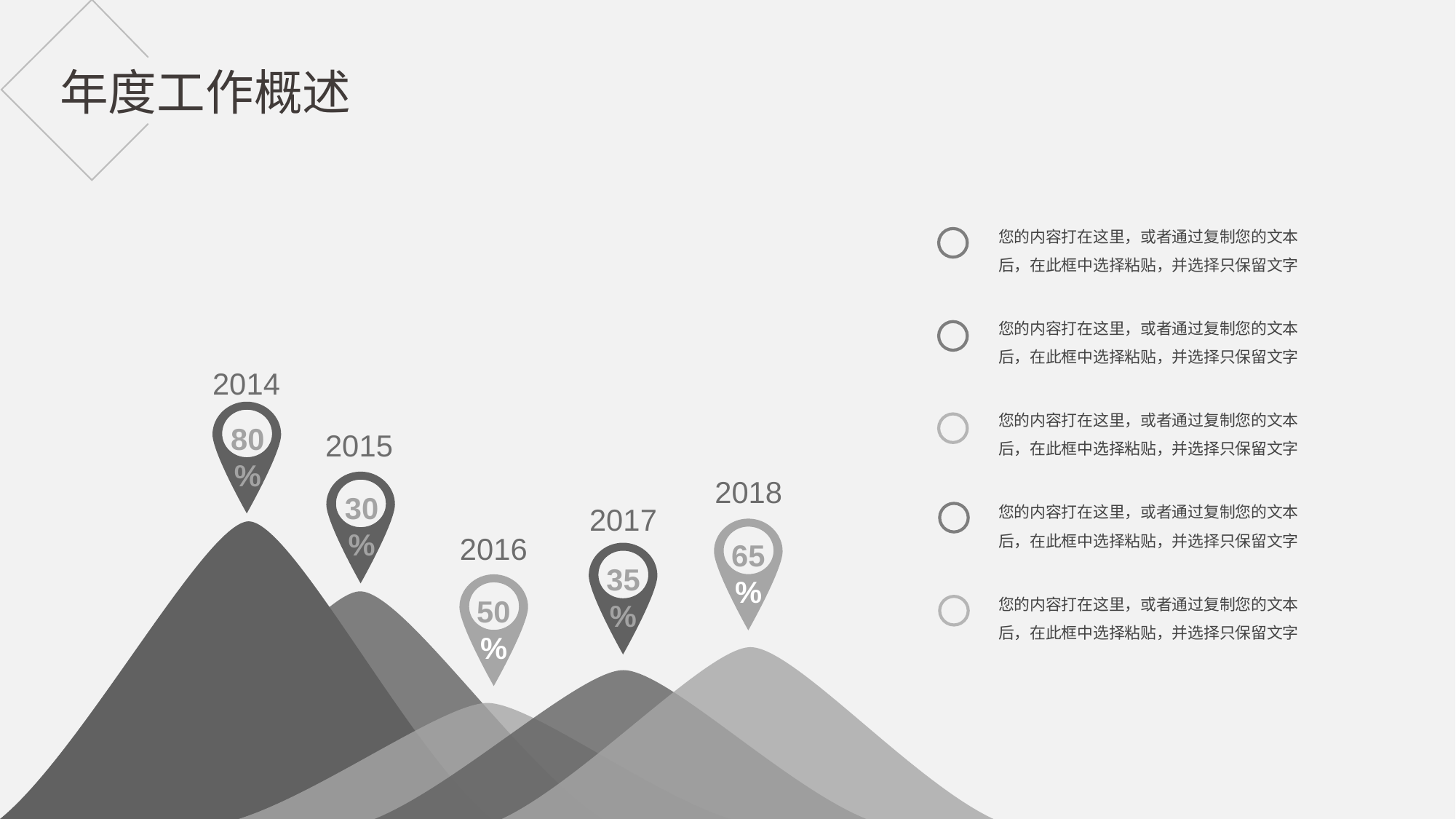

年度工作概述
您的内容打在这里，或者通过复制您的文本后，在此框中选择粘贴，并选择只保留文字

您的内容打在这里，或者通过复制您的文本后，在此框中选择粘贴，并选择只保留文字

2014

2015
80%
2018

2017
30%
2016

65%

35%

50%
您的内容打在这里，或者通过复制您的文本后，在此框中选择粘贴，并选择只保留文字

您的内容打在这里，或者通过复制您的文本后，在此框中选择粘贴，并选择只保留文字

您的内容打在这里，或者通过复制您的文本后，在此框中选择粘贴，并选择只保留文字